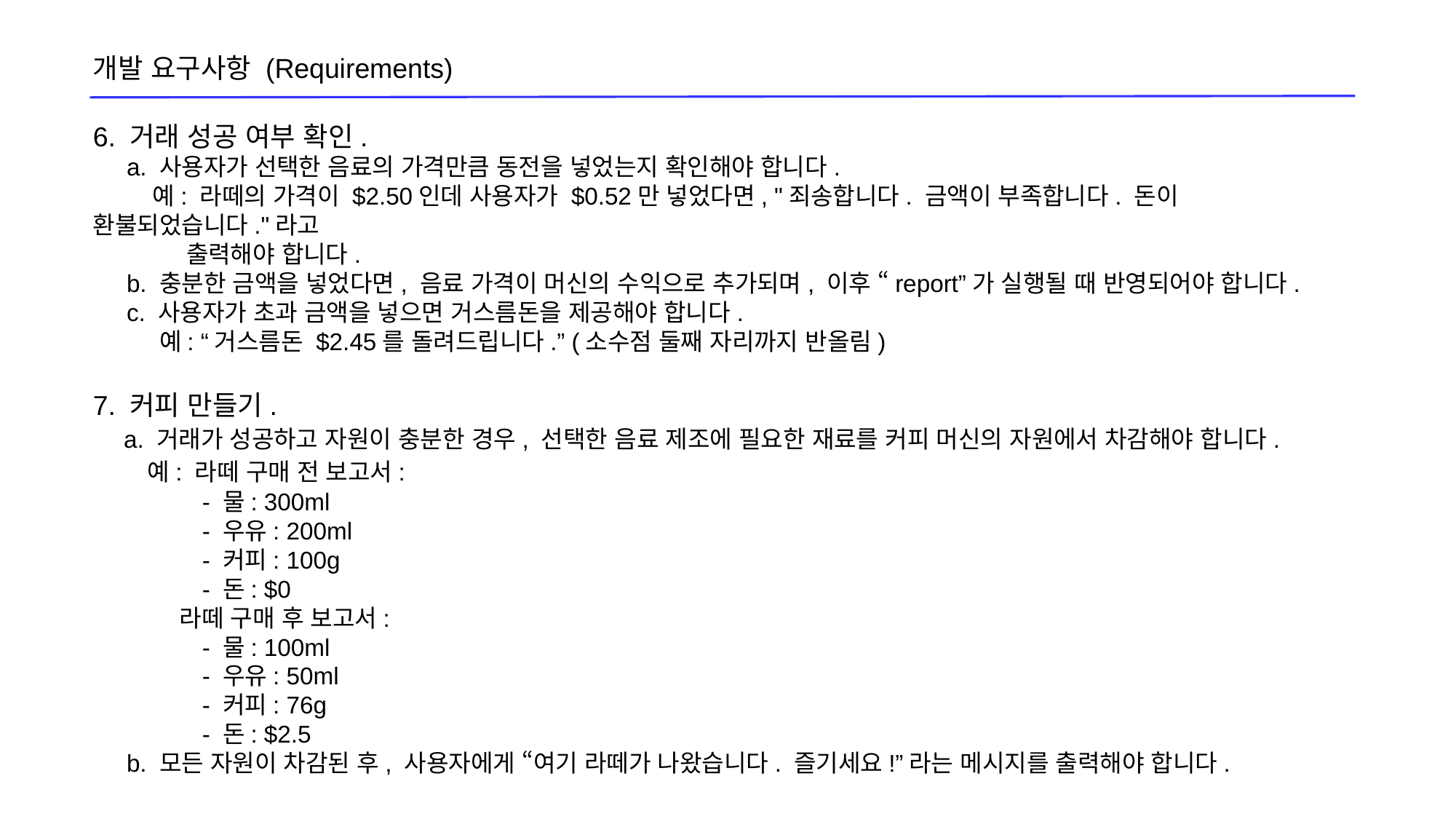

개발 요구사항 (Requirements)
6. 거래 성공 여부 확인.
     a. 사용자가 선택한 음료의 가격만큼 동전을 넣었는지 확인해야 합니다.
        예: 라떼의 가격이 $2.50인데 사용자가 $0.52만 넣었다면, "죄송합니다. 금액이 부족합니다. 돈이 환불되었습니다."라고
             출력해야 합니다.
     b. 충분한 금액을 넣었다면, 음료 가격이 머신의 수익으로 추가되며, 이후 “report”가 실행될 때 반영되어야 합니다.
     c. 사용자가 초과 금액을 넣으면 거스름돈을 제공해야 합니다.
         예: “거스름돈 $2.45를 돌려드립니다.” (소수점 둘째 자리까지 반올림)

7. 커피 만들기.
    a. 거래가 성공하고 자원이 충분한 경우, 선택한 음료 제조에 필요한 재료를 커피 머신의 자원에서 차감해야 합니다.
       예: 라떼 구매 전 보고서:
             	- 물: 300ml
	- 우유: 200ml
	- 커피: 100g
	- 돈: $0
            라떼 구매 후 보고서:
  	- 물: 100ml
	- 우유: 50ml
	- 커피: 76g
	- 돈: $2.5
     b. 모든 자원이 차감된 후, 사용자에게 “여기 라떼가 나왔습니다. 즐기세요!”라는 메시지를 출력해야 합니다.